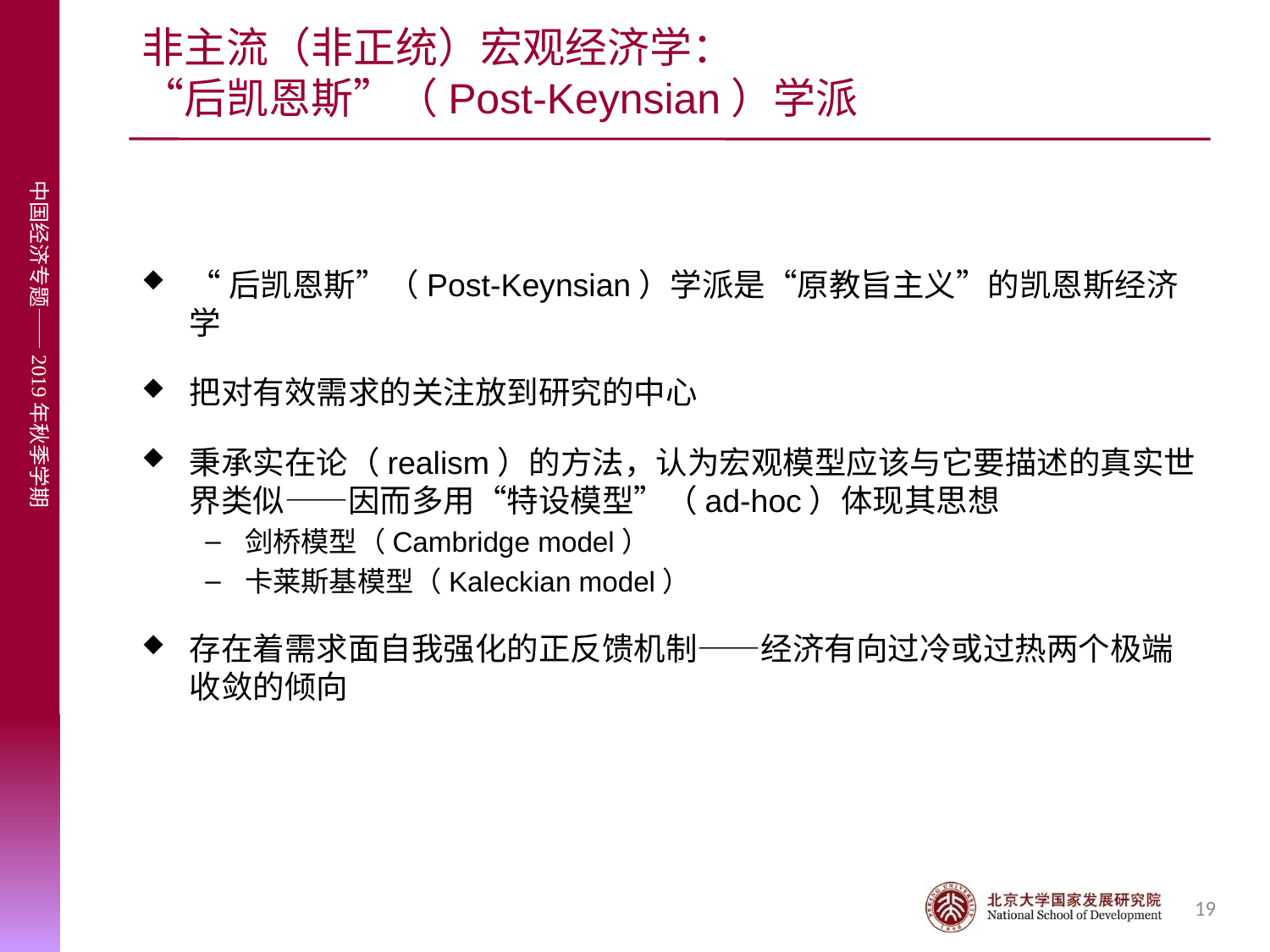

# 非主流（非正统）宏观经济学： “后凯恩斯”（Post-Keynsian）学派

“后凯恩斯”（Post-Keynsian）学派是“原教旨主义”的凯恩斯经济学
把对有效需求的关注放到研究的中心
秉承实在论（realism）的方法，认为宏观模型应该与它要描述的真实世界类似——因而多用“特设模型”（ad-hoc）体现其思想
剑桥模型（Cambridge model）
卡莱斯基模型（Kaleckian model）
存在着需求面自我强化的正反馈机制——经济有向过冷或过热两个极端收敛的倾向

19